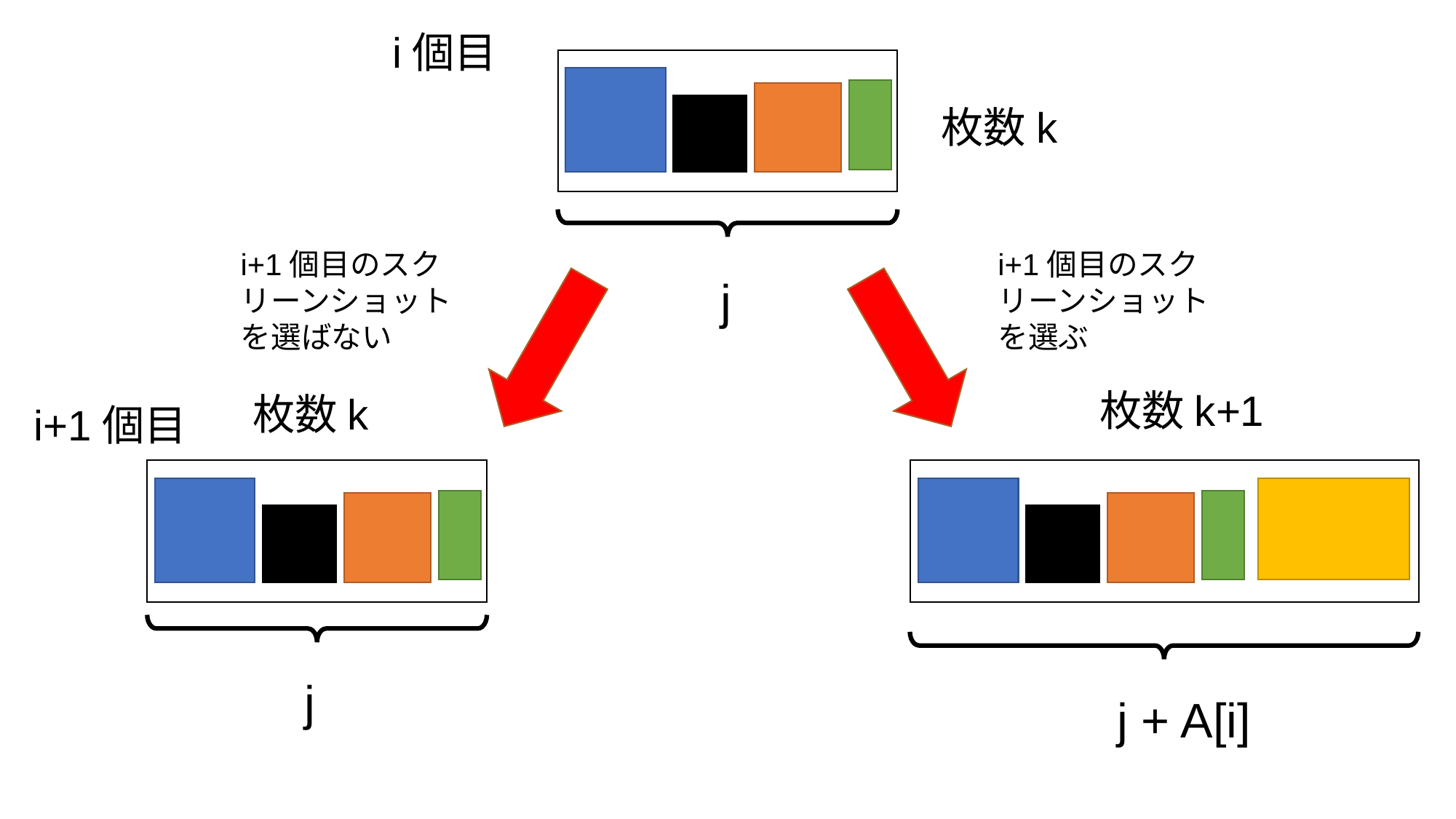

i個目

枚数k
i+1個目のスクリーンショットを選ばない
i+1個目のスクリーンショットを選ぶ
j

枚数k+1
枚数k

i+1個目

j
j + A[i]